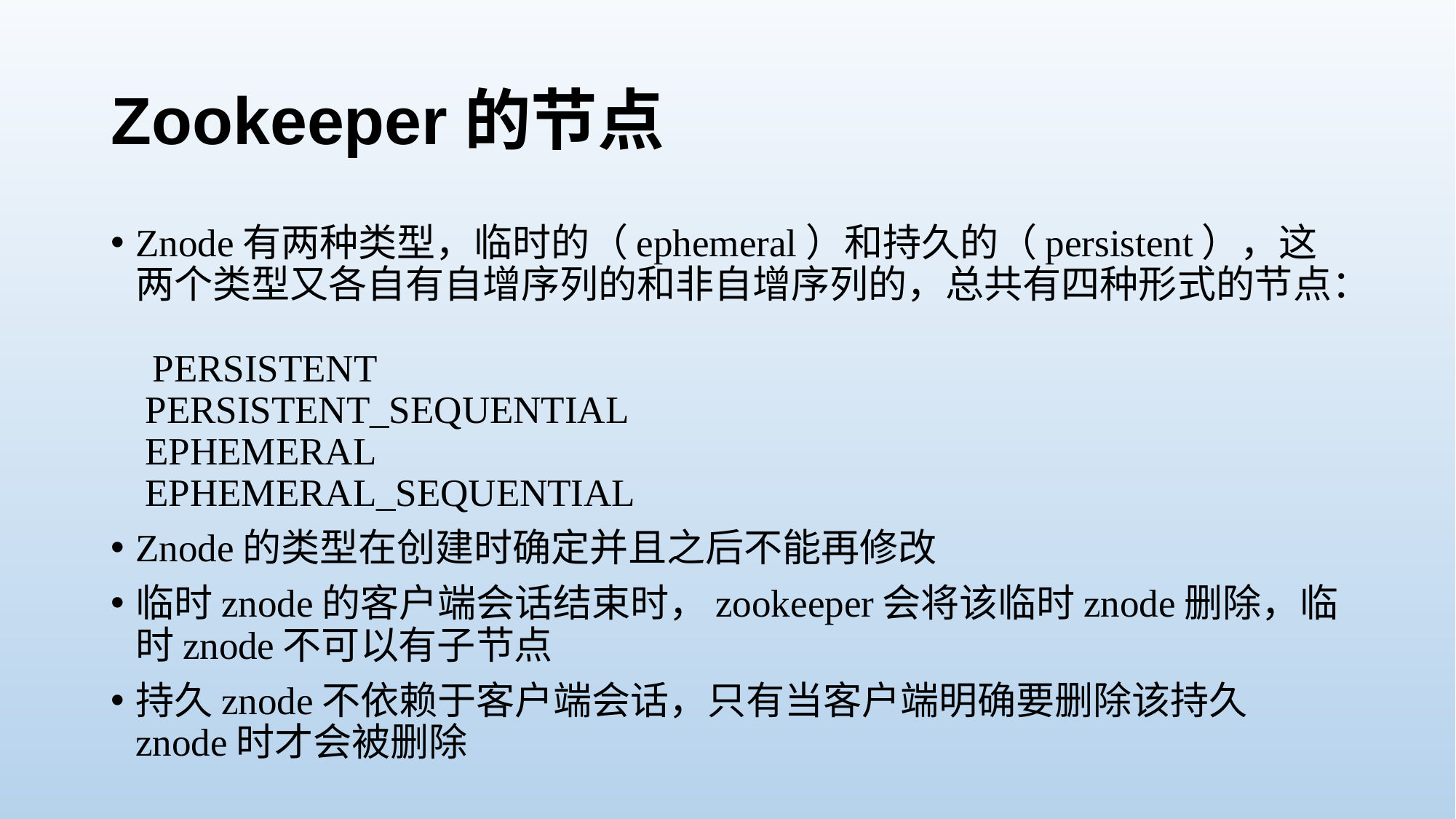

# Zookeeper的节点
Znode有两种类型，临时的（ephemeral）和持久的（persistent），这两个类型又各自有自增序列的和非自增序列的，总共有四种形式的节点：
 PERSISTENT
 PERSISTENT_SEQUENTIAL
 EPHEMERAL
 EPHEMERAL_SEQUENTIAL
Znode的类型在创建时确定并且之后不能再修改
临时znode的客户端会话结束时，zookeeper会将该临时znode删除，临时znode不可以有子节点
持久znode不依赖于客户端会话，只有当客户端明确要删除该持久znode时才会被删除